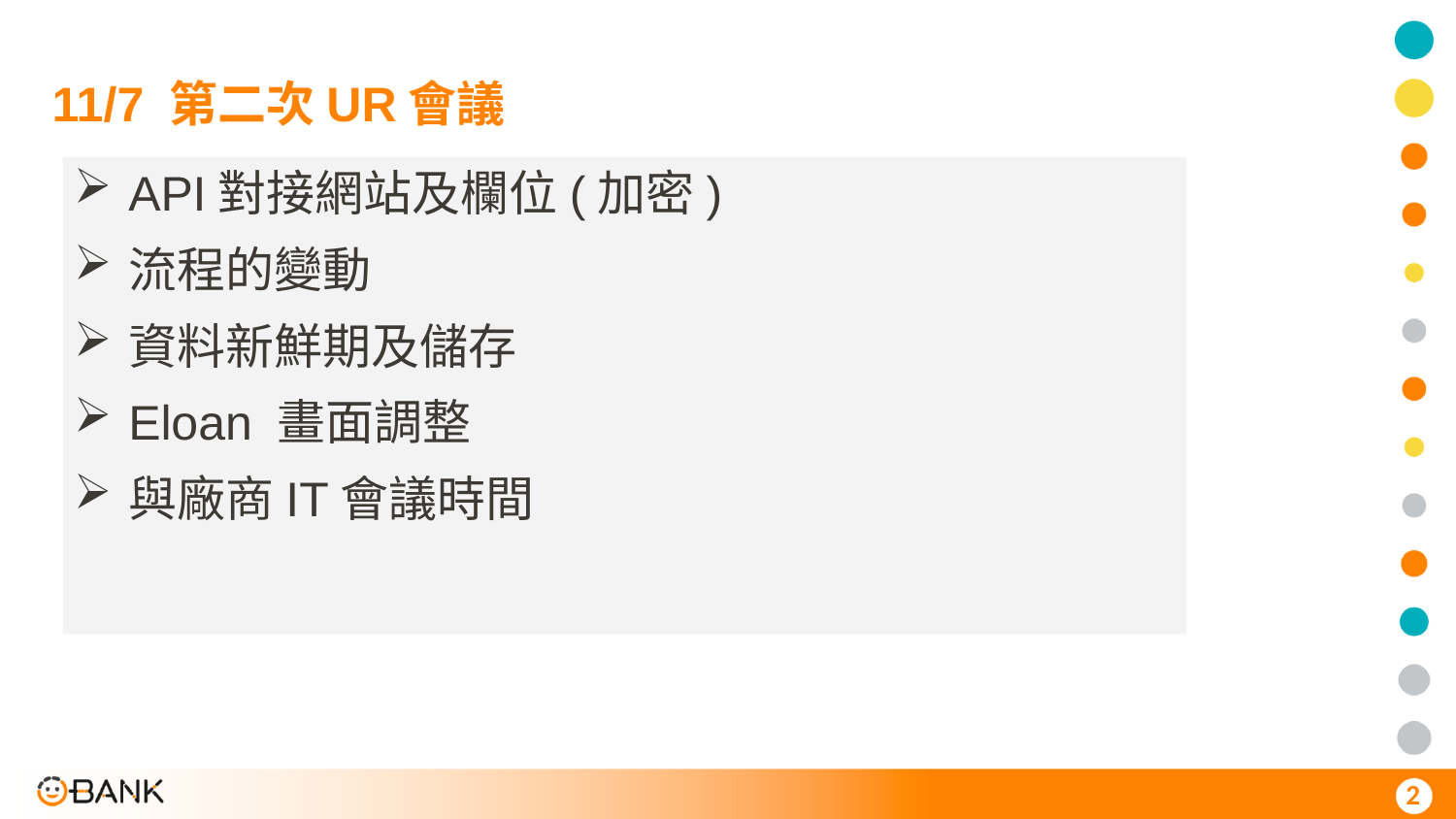

# 11/7 第二次UR會議
API對接網站及欄位(加密)
流程的變動
資料新鮮期及儲存
Eloan 畫面調整
與廠商IT會議時間